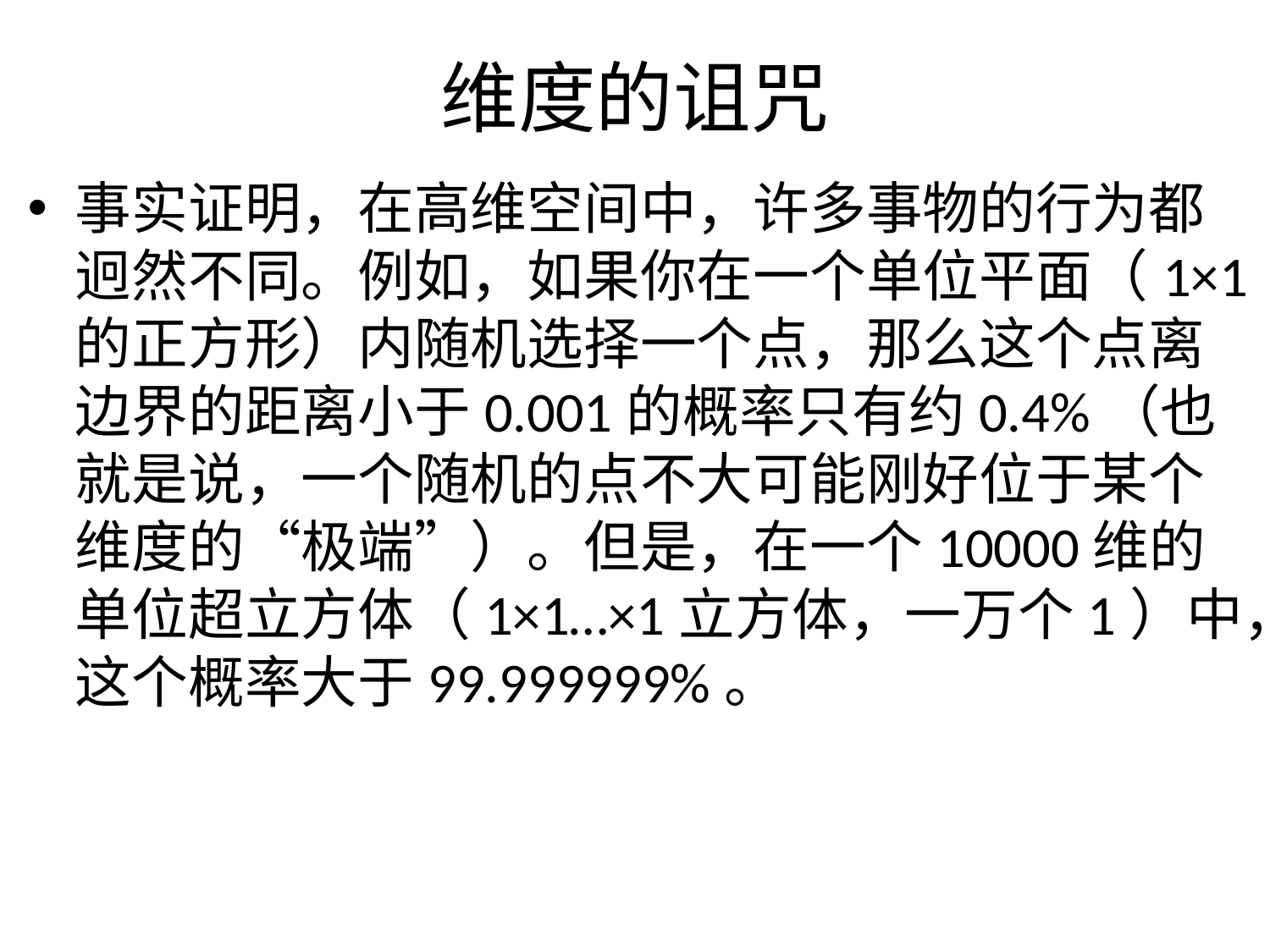

# 维度的诅咒
事实证明，在高维空间中，许多事物的行为都迥然不同。例如，如果你在一个单位平面（1×1的正方形）内随机选择一个点，那么这个点离边界的距离小于0.001的概率只有约0.4%（也就是说，一个随机的点不大可能刚好位于某个维度的“极端”）。但是，在一个10000维的单位超立方体（1×1…×1立方体，一万个1）中，这个概率大于99.999999%。